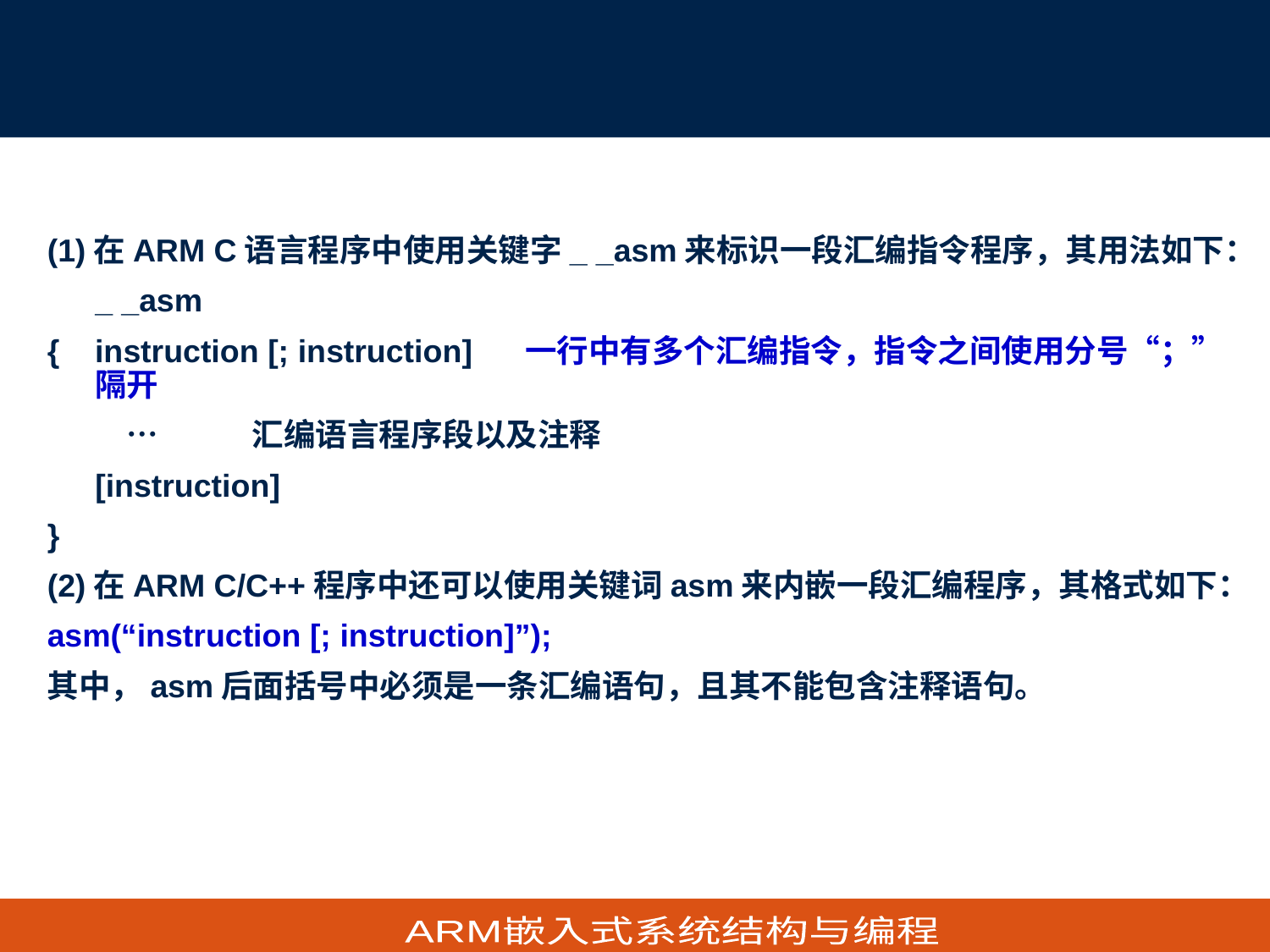

4.4.1  在C/C++程序中内嵌汇编指令的语法格式
(1)在ARM C语言程序中使用关键字_ _asm来标识一段汇编指令程序，其用法如下：
	_ _asm
{    instruction [; instruction]     一行中有多个汇编指令，指令之间使用分号“；”隔开
           …            汇编语言程序段以及注释
	[instruction]
}
(2)在ARM C/C++程序中还可以使用关键词asm来内嵌一段汇编程序，其格式如下：
asm(“instruction [; instruction]”);
其中，asm后面括号中必须是一条汇编语句，且其不能包含注释语句。